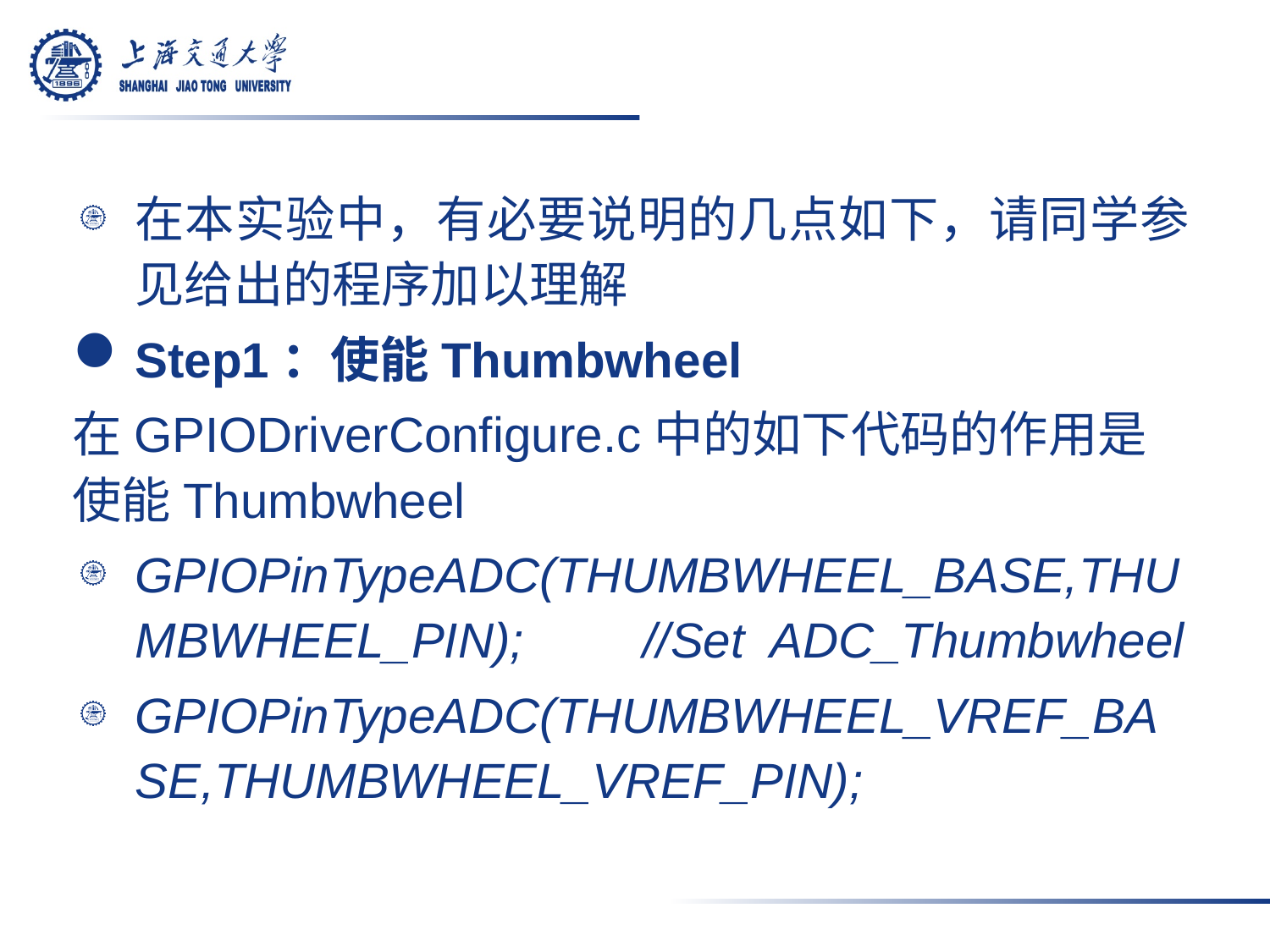

#
在本实验中，有必要说明的几点如下，请同学参见给出的程序加以理解
Step1：使能Thumbwheel
在GPIODriverConfigure.c中的如下代码的作用是使能Thumbwheel
GPIOPinTypeADC(THUMBWHEEL_BASE,THUMBWHEEL_PIN);	//Set  ADC_Thumbwheel
GPIOPinTypeADC(THUMBWHEEL_VREF_BASE,THUMBWHEEL_VREF_PIN);